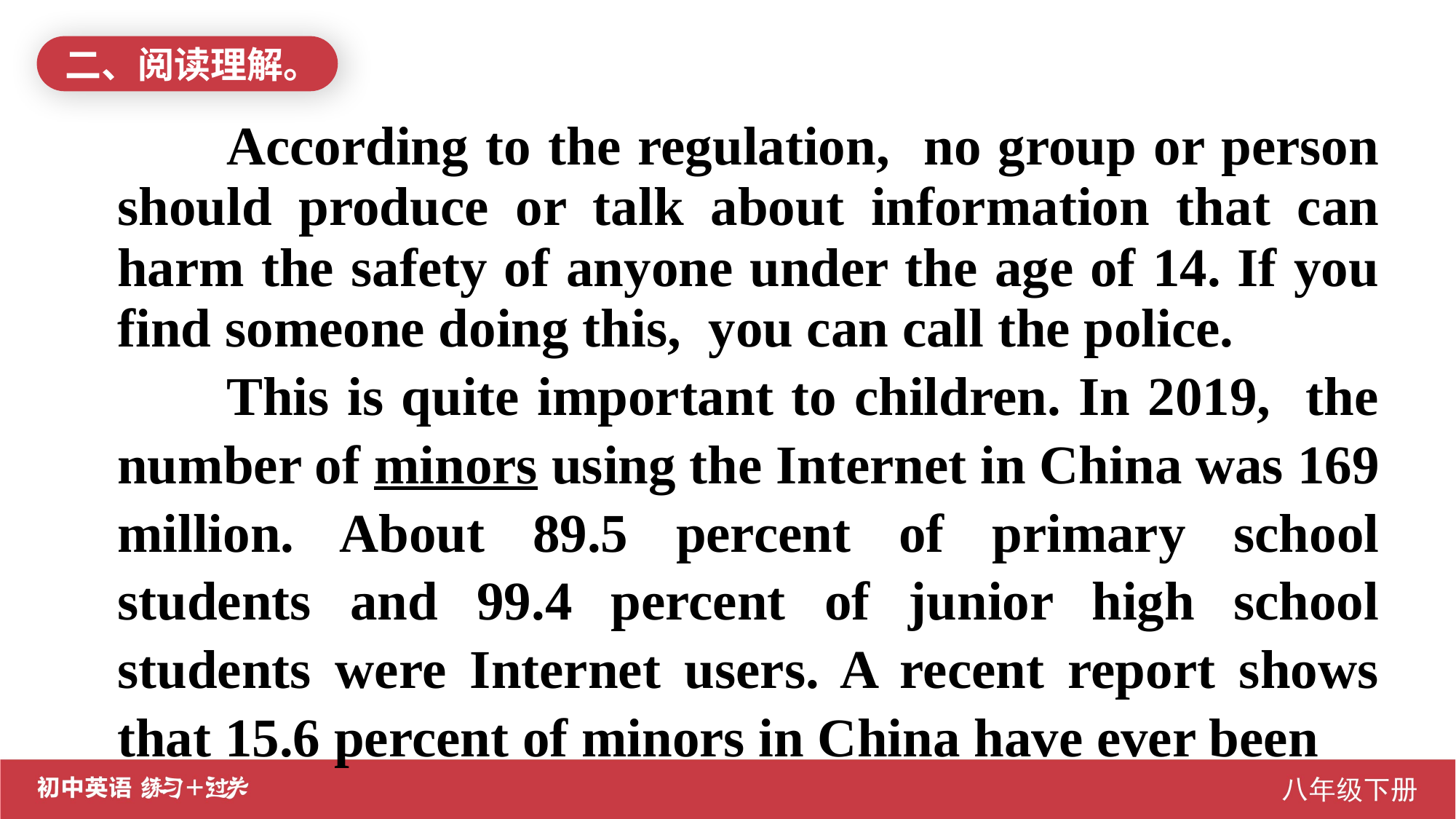

二、阅读理解。
According to the regulation,  no group or person should produce or talk about information that can harm the safety of anyone under the age of 14. If you find someone doing this,  you can call the police.
This is quite important to children. In 2019,  the number of minors using the Internet in China was 169 million. About 89.5 percent of primary school students and 99.4 percent of junior high school students were Internet users. A recent report shows that 15.6 percent of minors in China have ever been